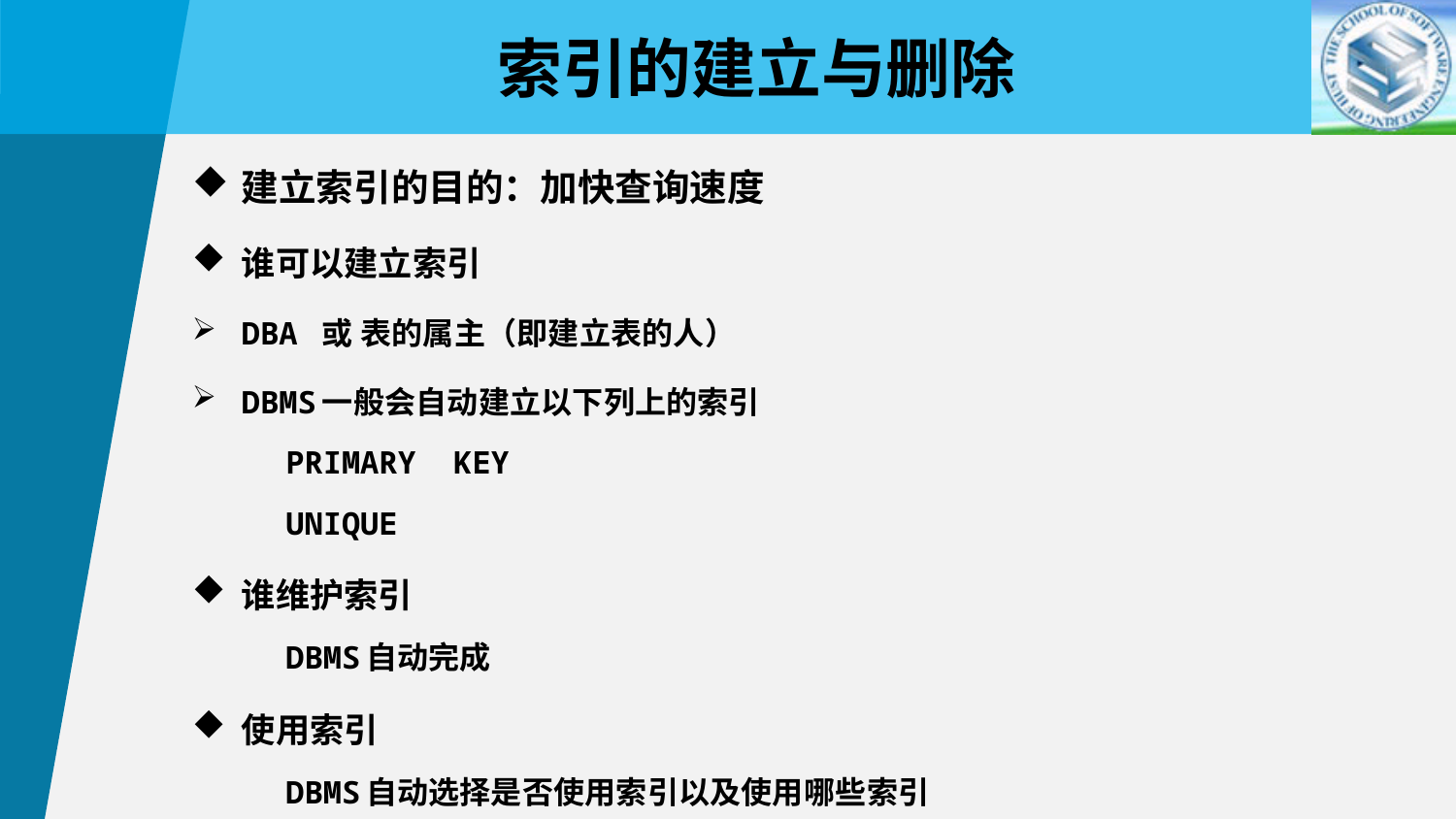

索引的建立与删除
建立索引的目的：加快查询速度
谁可以建立索引
DBA 或 表的属主（即建立表的人）
DBMS一般会自动建立以下列上的索引
     PRIMARY  KEY
     UNIQUE
谁维护索引
     DBMS自动完成
使用索引
     DBMS自动选择是否使用索引以及使用哪些索引